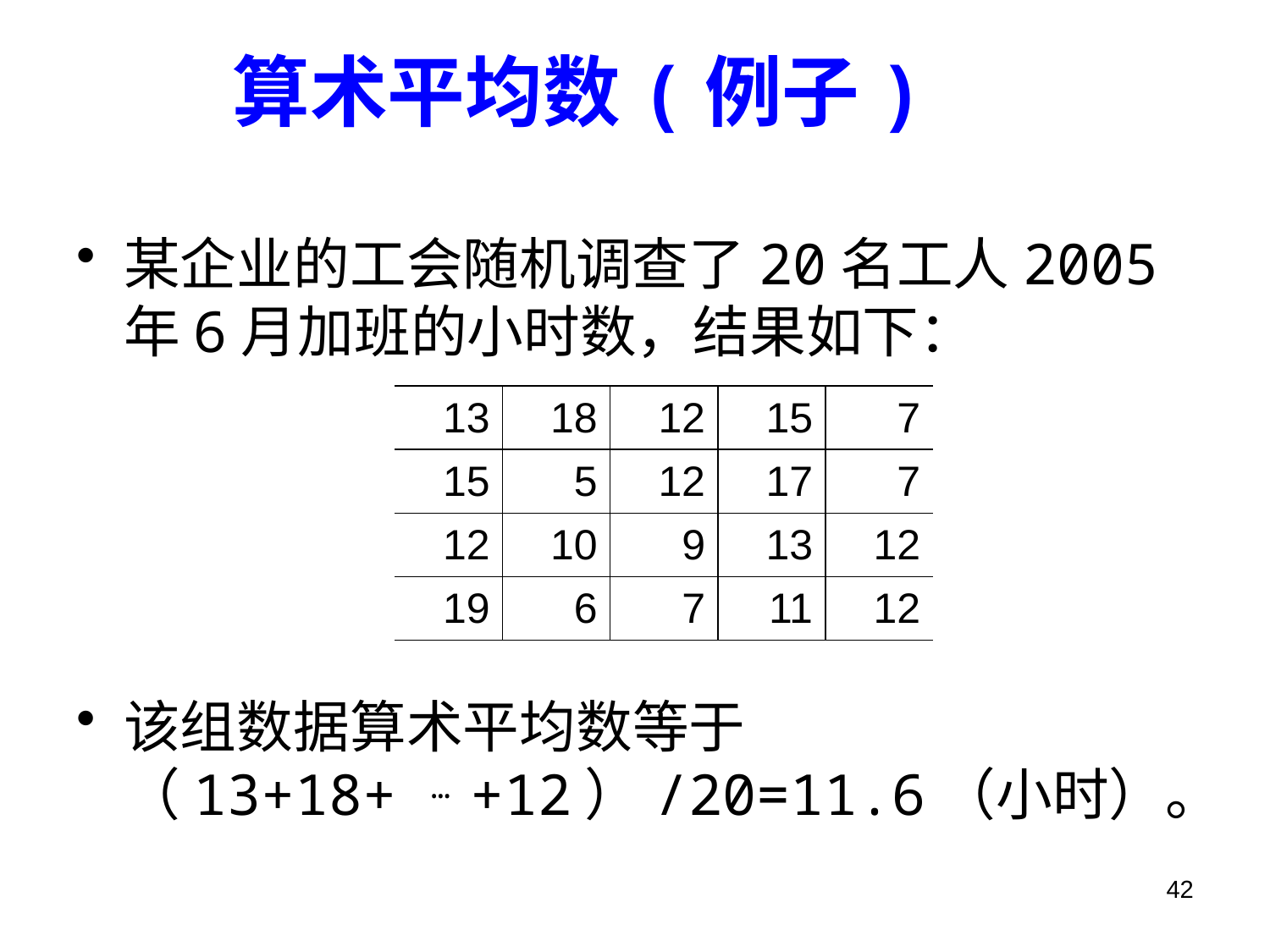

# 算术平均数(例子)
某企业的工会随机调查了20名工人2005
年6月加班的小时数，结果如下：

该组数据算术平均数等于
（13+18+ … +12）/20=11.6（小时）。

| 13 | 18 | 12 | 15 | 7 |
| --- | --- | --- | --- | --- |
| 15 | 5 | 12 | 17 | 7 |
| 12 | 10 | 9 | 13 | 12 |
| 19 | 6 | 7 | 11 | 12 |
42